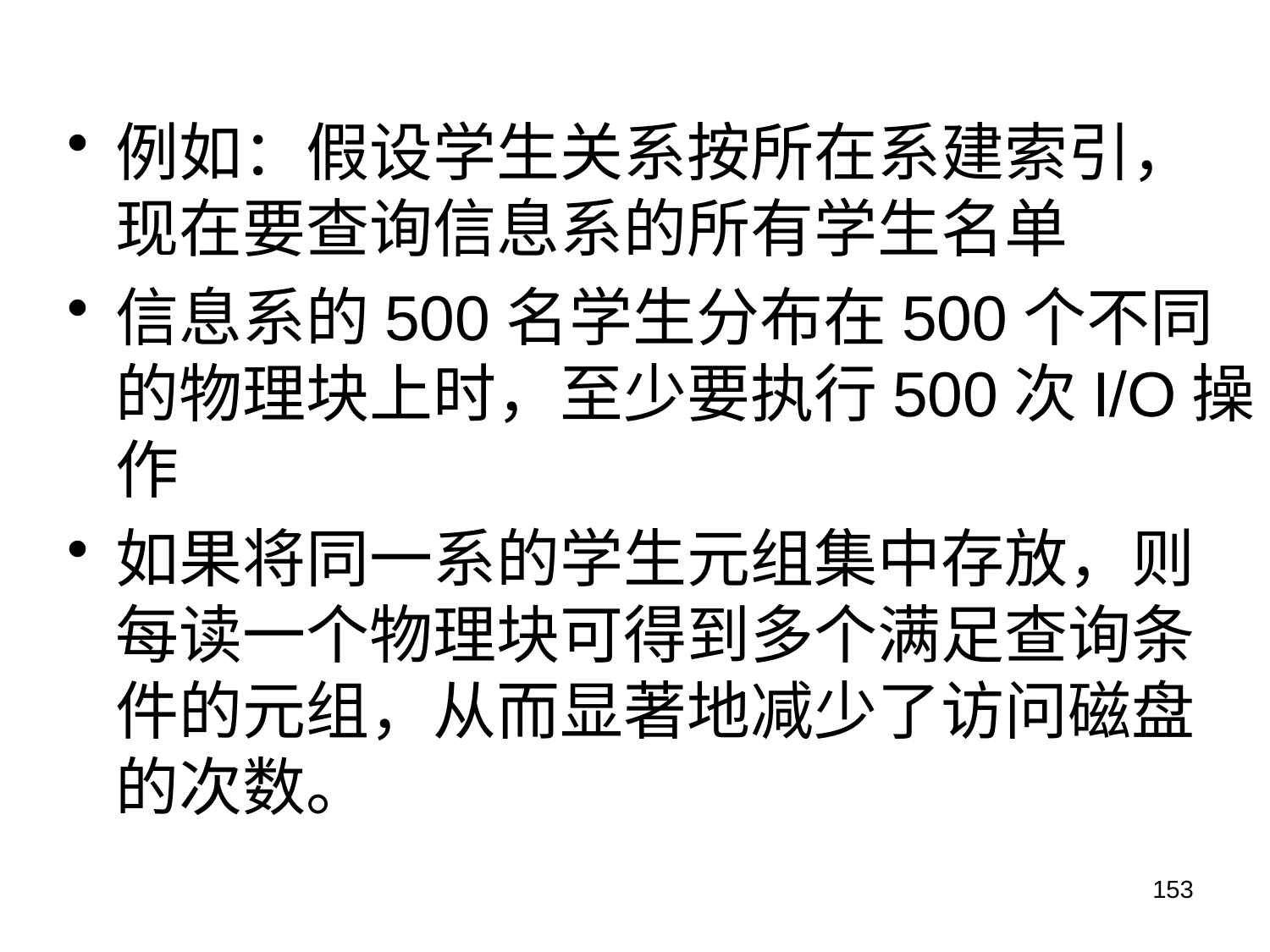

例如：假设学生关系按所在系建索引，现在要查询信息系的所有学生名单
信息系的500名学生分布在500个不同的物理块上时，至少要执行500次I/O操作
如果将同一系的学生元组集中存放，则每读一个物理块可得到多个满足查询条件的元组，从而显著地减少了访问磁盘的次数。

153